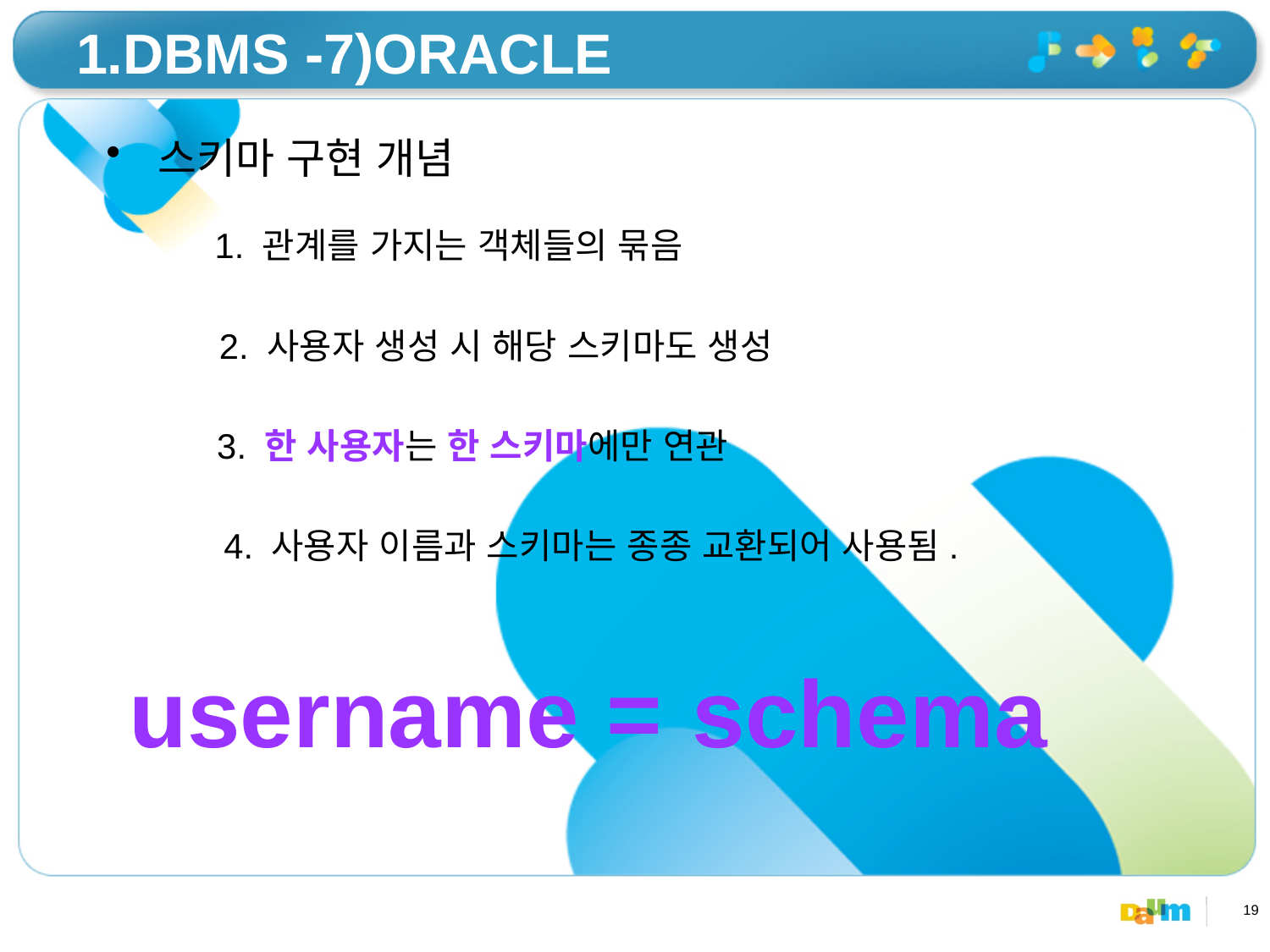

# 1.DBMS -7)ORACLE
 스키마 구현 개념
1. 관계를 가지는 객체들의 묶음
2. 사용자 생성 시 해당 스키마도 생성
3. 한 사용자는 한 스키마에만 연관
4. 사용자 이름과 스키마는 종종 교환되어 사용됨.
username
=
schema